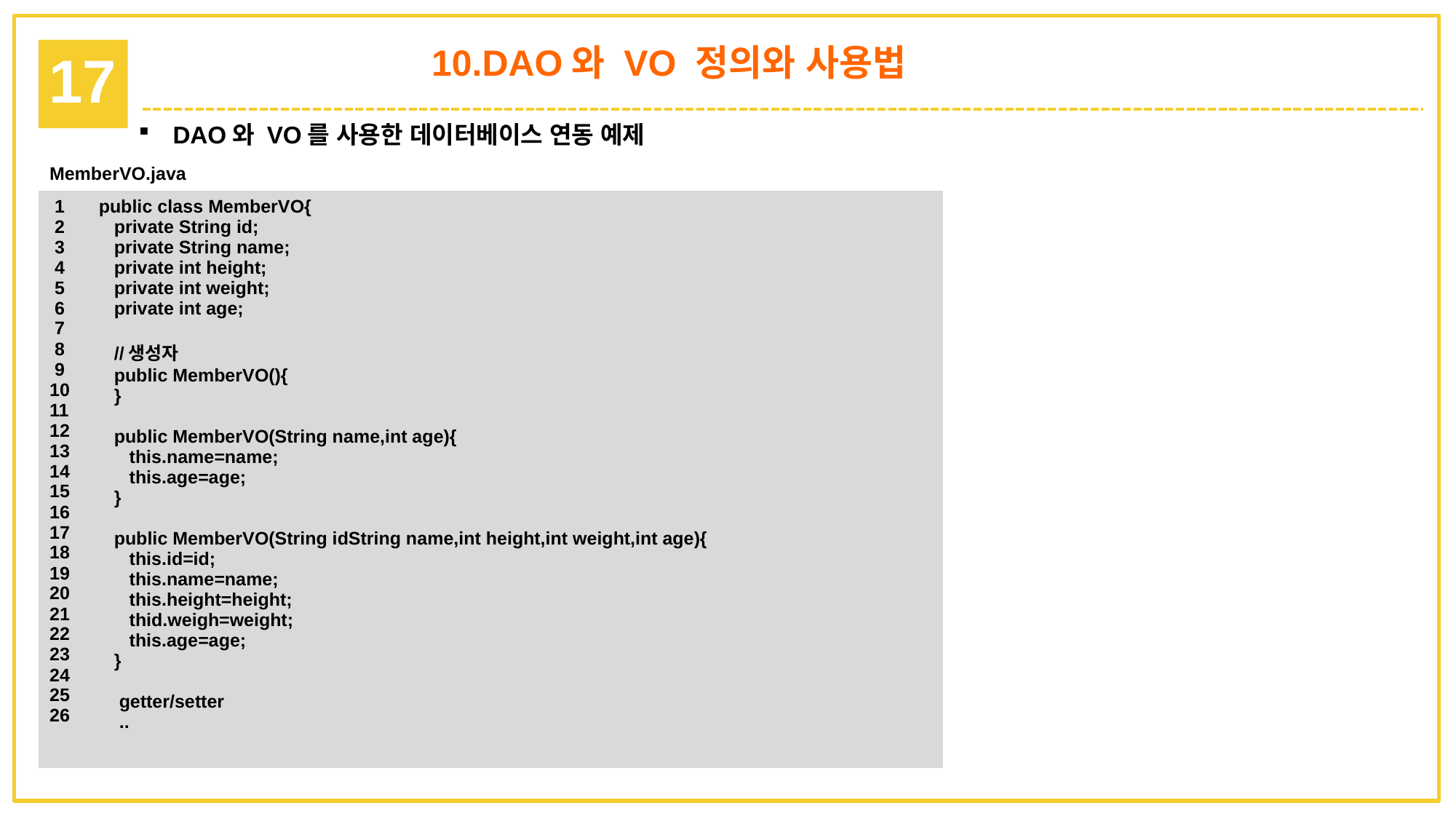

10.DAO와 VO 정의와 사용법
17

DAO와 VO를 사용한 데이터베이스 연동 예제
| MemberVO.java |  |
| --- | --- |
| 1 2 3 4 5 6 7 8 9 10 11 12 13 14 15 16 17 18 19 20 21 22 23 24 25 26 | public class MemberVO{ private String id; private String name; private int height; private int weight; private int age; //생성자 public MemberVO(){ } public MemberVO(String name,int age){ this.name=name; this.age=age; } public MemberVO(String idString name,int height,int weight,int age){ this.id=id; this.name=name; this.height=height; thid.weigh=weight; this.age=age; } getter/setter .. |